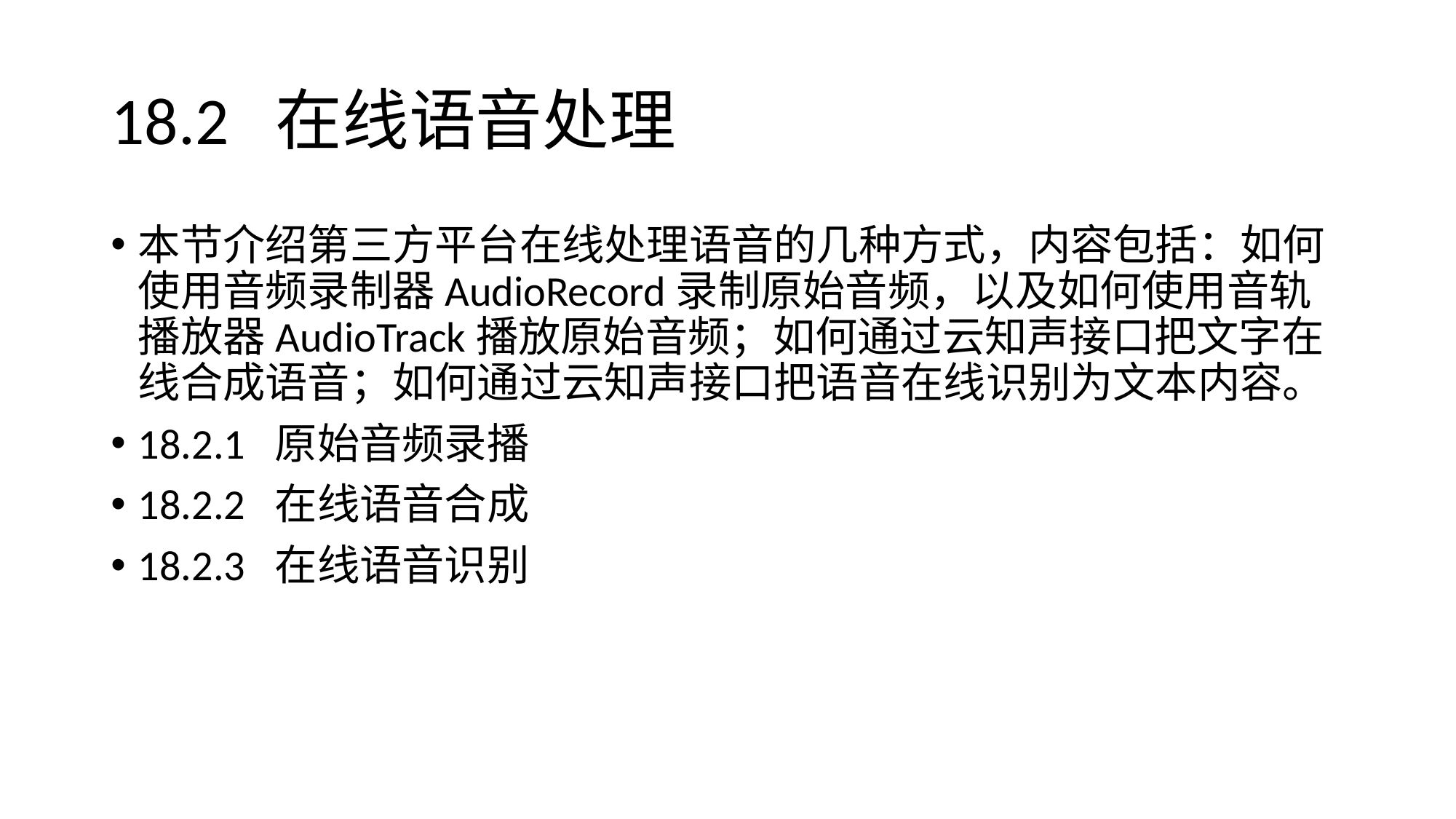

# 18.2  在线语音处理
本节介绍第三方平台在线处理语音的几种方式，内容包括：如何使用音频录制器AudioRecord录制原始音频，以及如何使用音轨播放器AudioTrack播放原始音频；如何通过云知声接口把文字在线合成语音；如何通过云知声接口把语音在线识别为文本内容。
18.2.1  原始音频录播
18.2.2  在线语音合成
18.2.3  在线语音识别